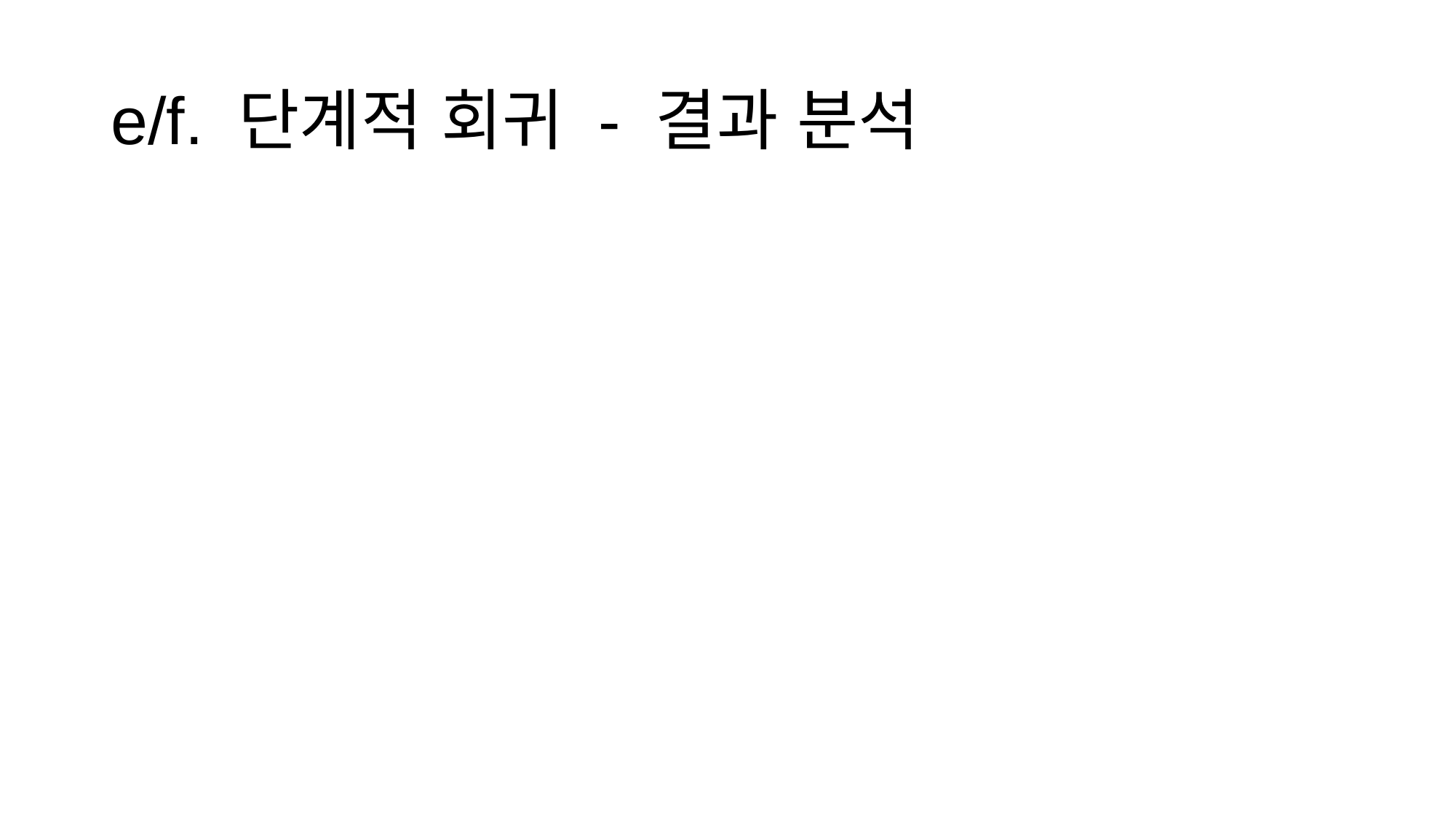

# e/f. 단계적 회귀 - 결과 분석